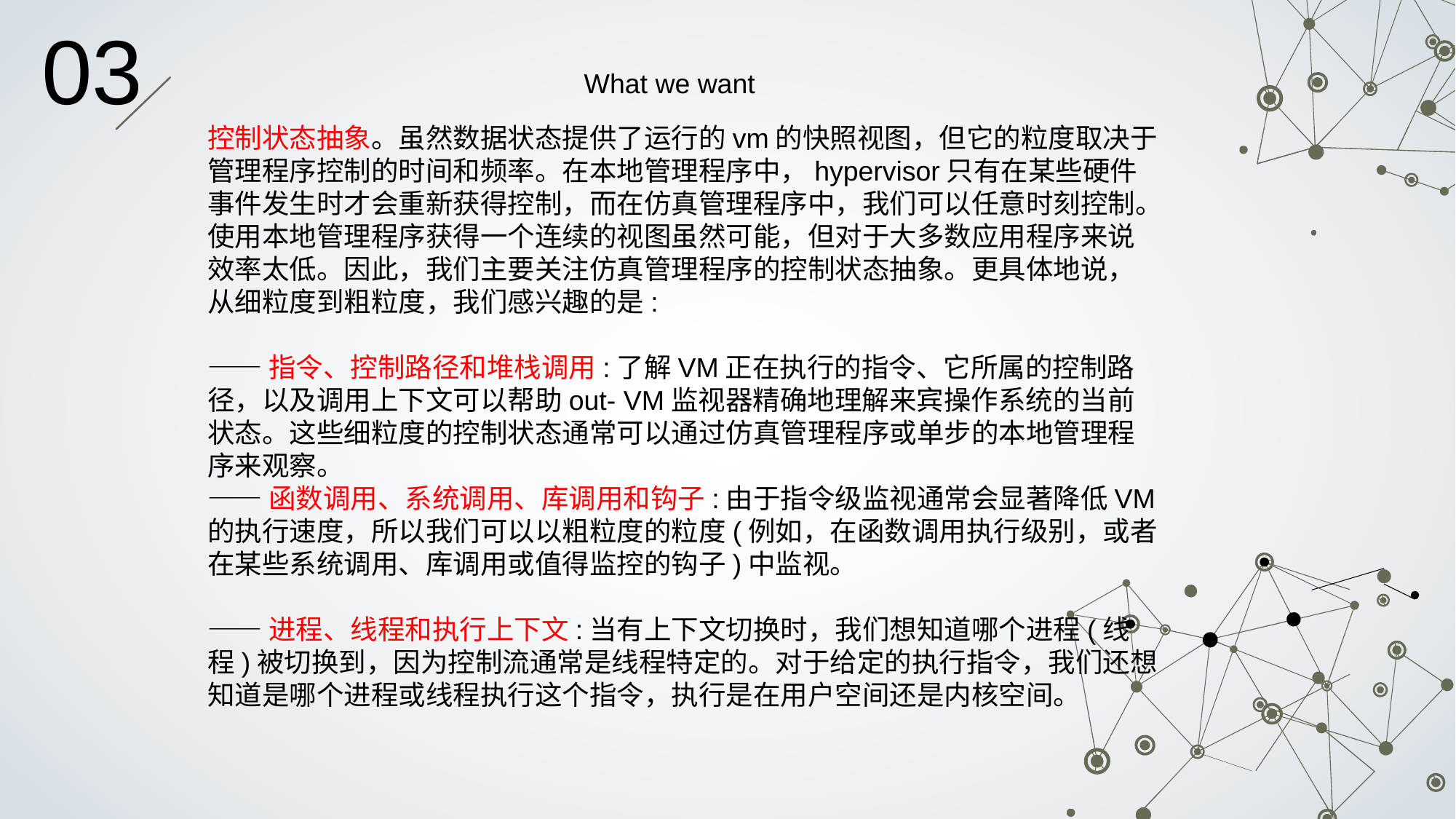

03
What we want
控制状态抽象。虽然数据状态提供了运行的vm的快照视图，但它的粒度取决于管理程序控制的时间和频率。在本地管理程序中，hypervisor只有在某些硬件事件发生时才会重新获得控制，而在仿真管理程序中，我们可以任意时刻控制。使用本地管理程序获得一个连续的视图虽然可能，但对于大多数应用程序来说效率太低。因此，我们主要关注仿真管理程序的控制状态抽象。更具体地说，从细粒度到粗粒度，我们感兴趣的是:

——指令、控制路径和堆栈调用:了解VM正在执行的指令、它所属的控制路径，以及调用上下文可以帮助out- VM监视器精确地理解来宾操作系统的当前状态。这些细粒度的控制状态通常可以通过仿真管理程序或单步的本地管理程序来观察。
——函数调用、系统调用、库调用和钩子:由于指令级监视通常会显著降低VM的执行速度，所以我们可以以粗粒度的粒度(例如，在函数调用执行级别，或者在某些系统调用、库调用或值得监控的钩子)中监视。

——进程、线程和执行上下文:当有上下文切换时，我们想知道哪个进程(线程)被切换到，因为控制流通常是线程特定的。对于给定的执行指令，我们还想知道是哪个进程或线程执行这个指令，执行是在用户空间还是内核空间。